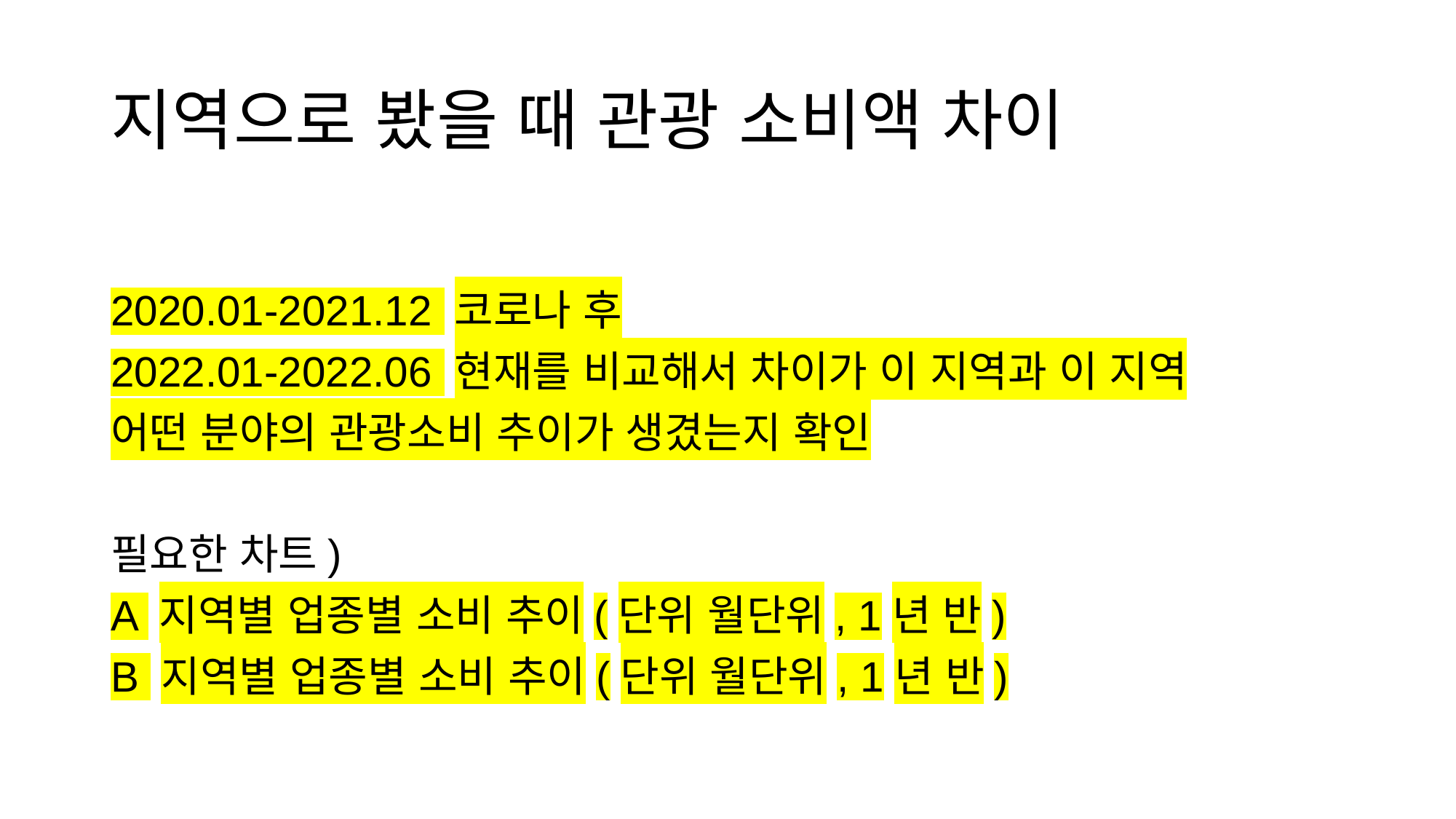

# 지역으로 봤을 때 관광 소비액 차이

2020.01-2021.12 코로나 후
2022.01-2022.06 현재를 비교해서 차이가 이 지역과 이 지역
어떤 분야의 관광소비 추이가 생겼는지 확인

필요한 차트)
A 지역별 업종별 소비 추이(단위 월단위, 1년 반)
B 지역별 업종별 소비 추이(단위 월단위, 1년 반)